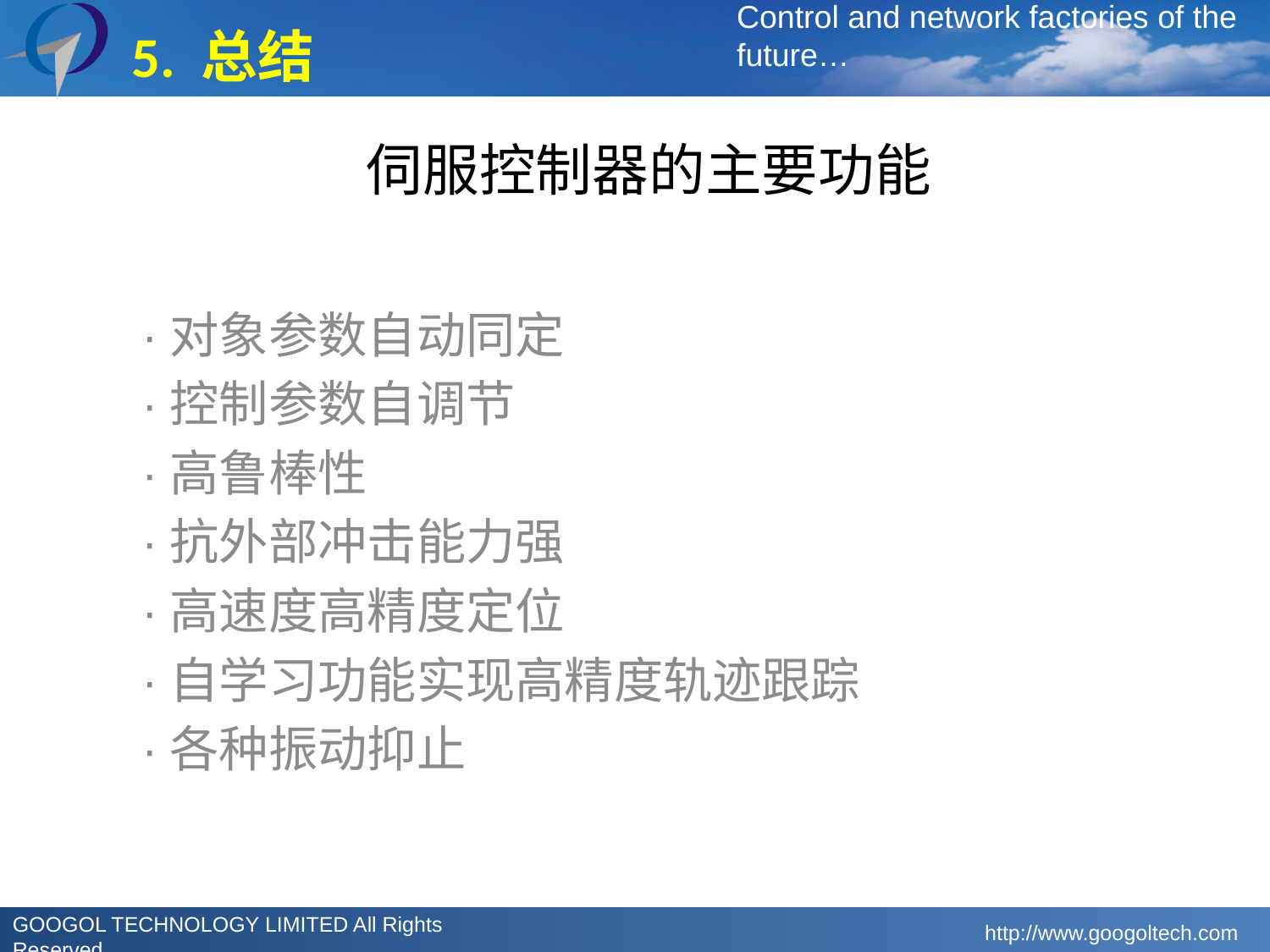

5. 总结
# 伺服控制器的主要功能
·对象参数自动同定
·控制参数自调节
·高鲁棒性
·抗外部冲击能力强
·高速度高精度定位
·自学习功能实现高精度轨迹跟踪
·各种振动抑止
GOOGOL TECHNOLOGY LIMITED All Rights Reserved